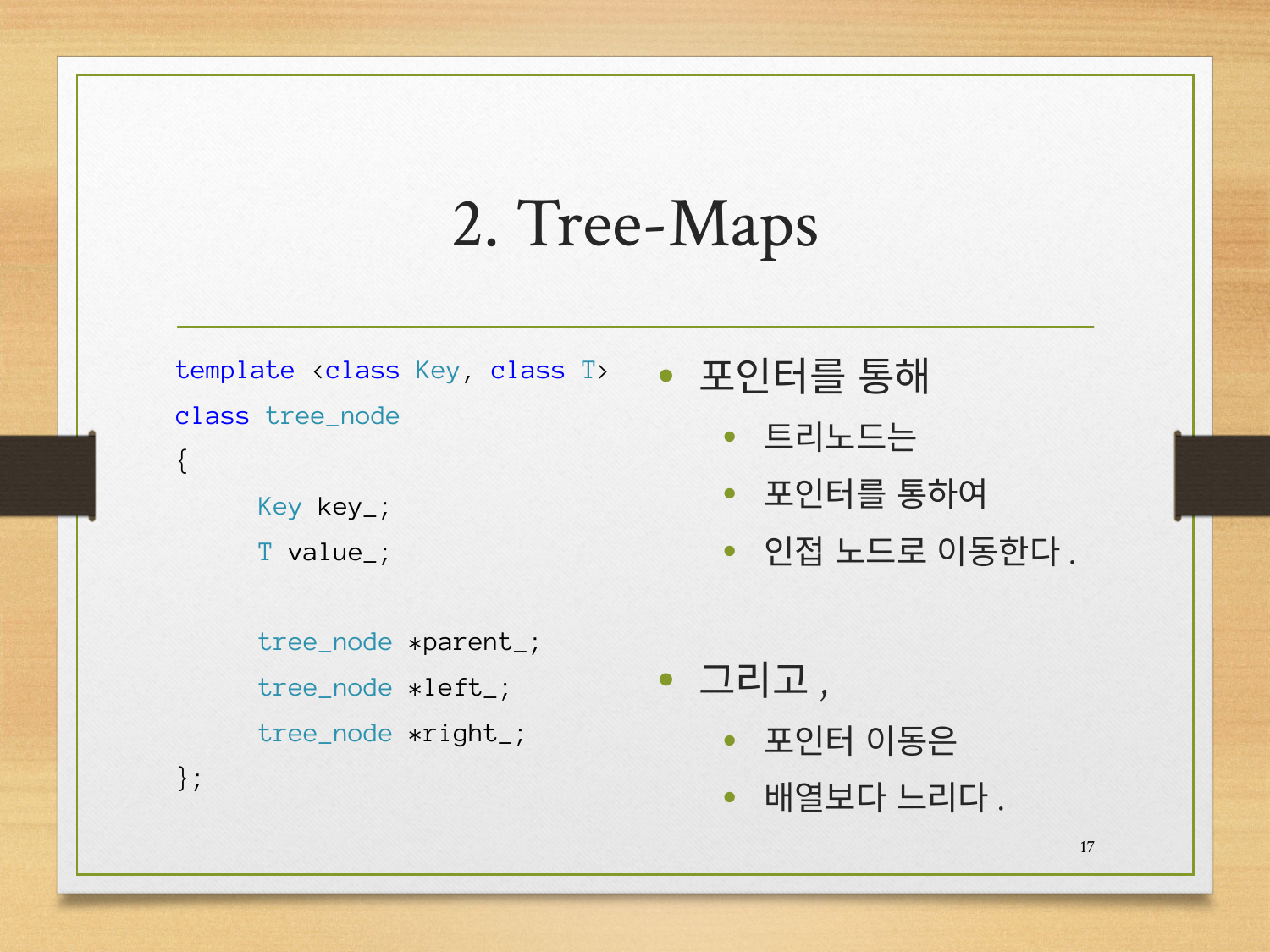

# 2. Tree-Maps
template <class Key, class T>
class tree_node
{
	Key key_;
	T value_;

	tree_node *parent_;
	tree_node *left_;
	tree_node *right_;
};

포인터를 통해
트리노드는
포인터를 통하여
인접 노드로 이동한다.

그리고,
포인터 이동은
배열보다 느리다.
17